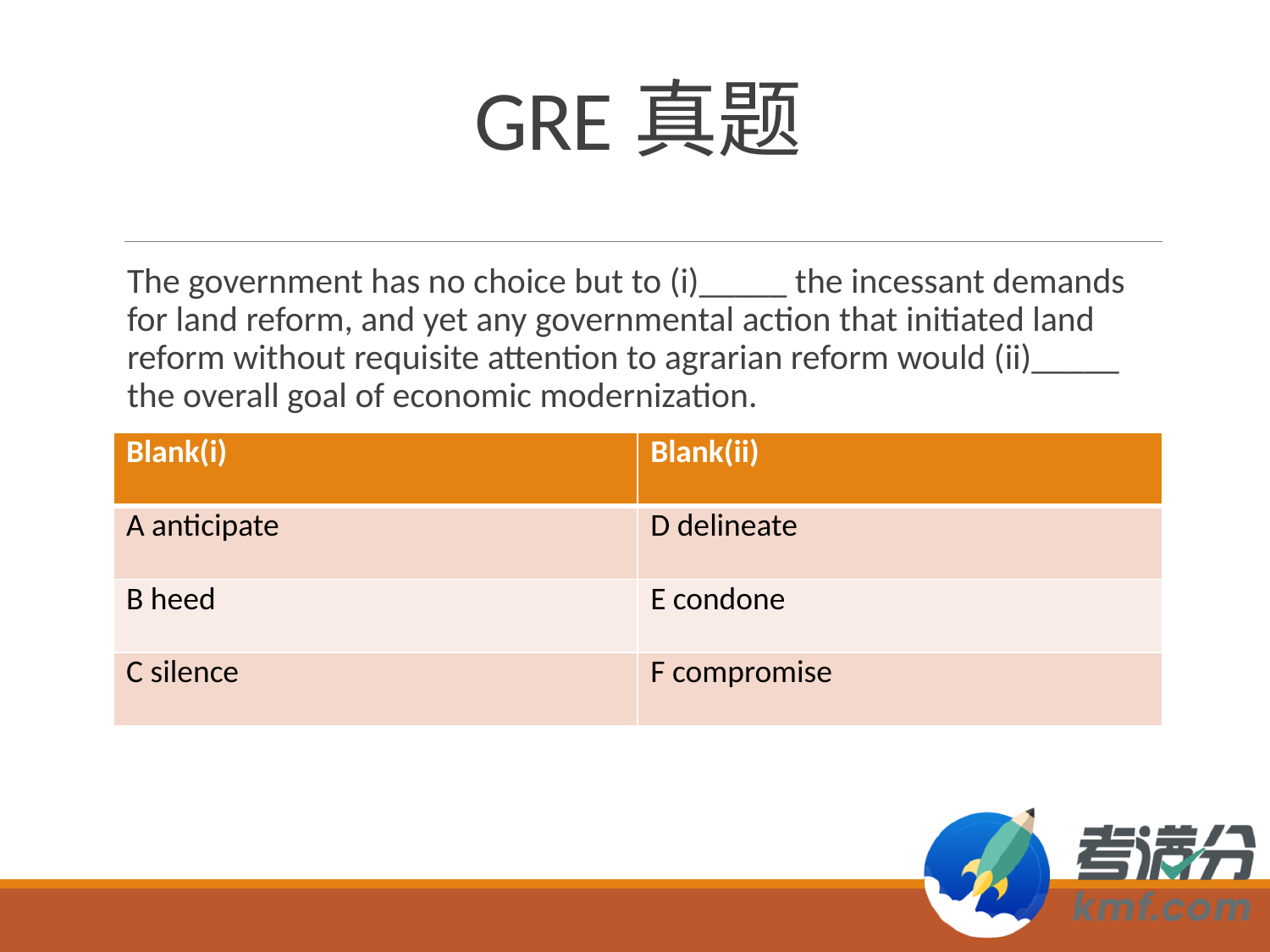

# GRE真题
The government has no choice but to (i)_____ the incessant demands for land reform, and yet any governmental action that initiated land reform without requisite attention to agrarian reform would (ii)_____ the overall goal of economic modernization.

| Blank(i) | Blank(ii) |
| --- | --- |
| A anticipate | D delineate |
| B heed | E condone |
| C silence | F compromise |